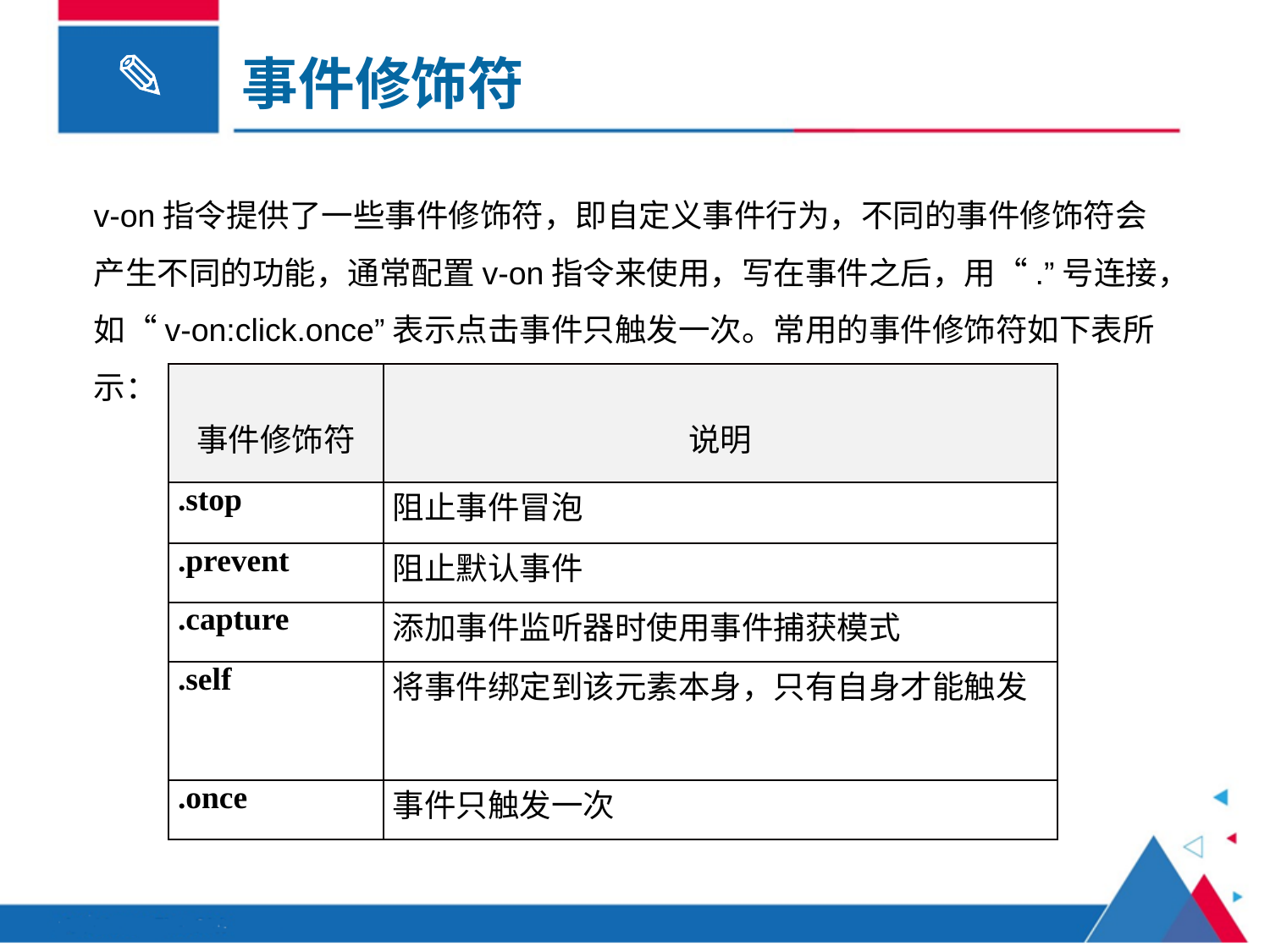

事件修饰符
v-on指令提供了一些事件修饰符，即自定义事件行为，不同的事件修饰符会产生不同的功能，通常配置v-on指令来使用，写在事件之后，用“.”号连接，如“v-on:click.once”表示点击事件只触发一次。常用的事件修饰符如下表所示：
| 事件修饰符 | 说明 |
| --- | --- |
| .stop | 阻止事件冒泡 |
| .prevent | 阻止默认事件 |
| .capture | 添加事件监听器时使用事件捕获模式 |
| .self | 将事件绑定到该元素本身，只有自身才能触发 |
| .once | 事件只触发一次 |